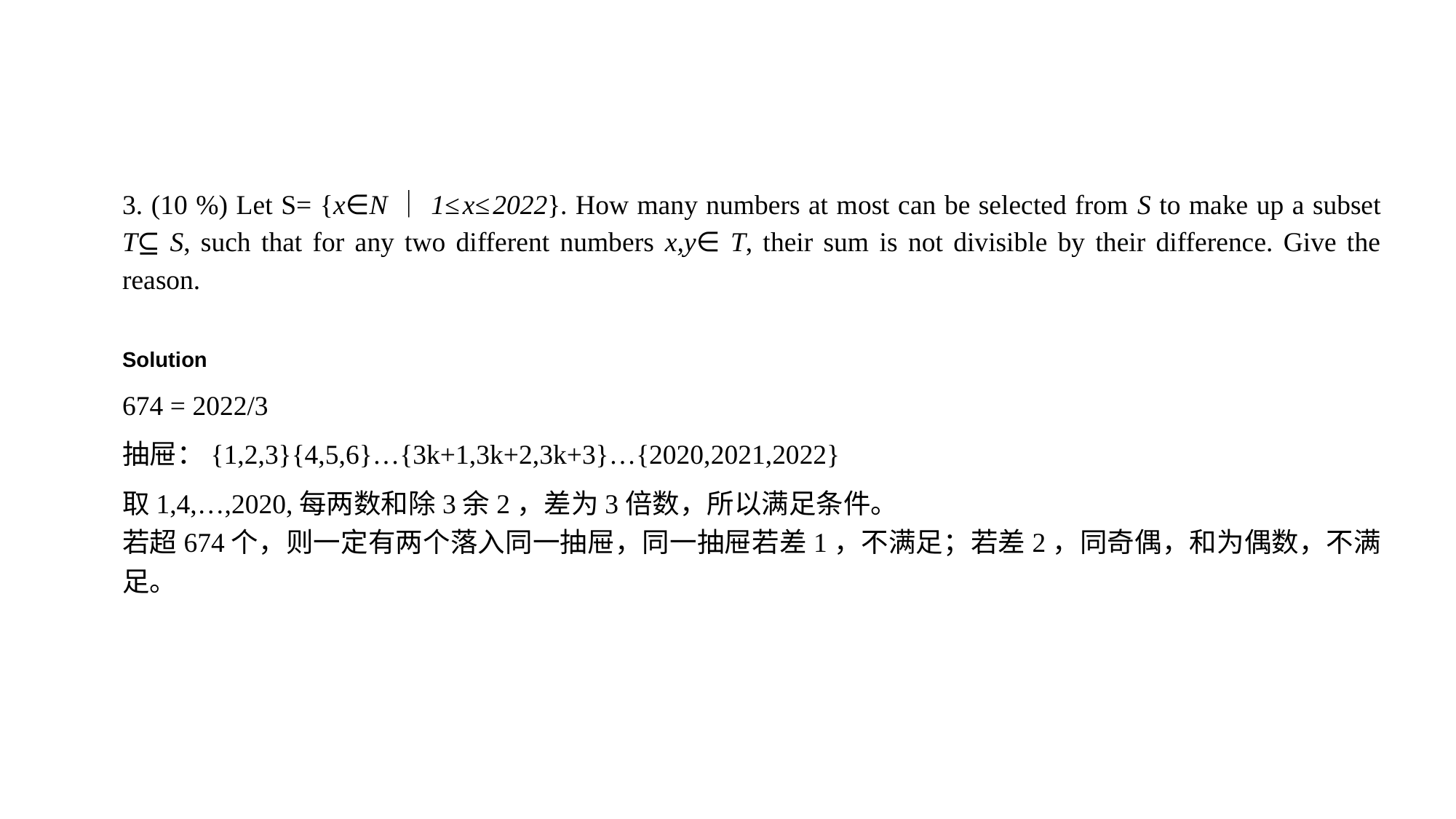

3. (10 %) Let S= {x∈N｜1≤x≤2022}. How many numbers at most can be selected from S to make up a subset T⊆ S, such that for any two different numbers x,y∈ T, their sum is not divisible by their difference. Give the reason.

Solution
674 = 2022/3
抽屉：{1,2,3}{4,5,6}…{3k+1,3k+2,3k+3}…{2020,2021,2022}
取1,4,…,2020,每两数和除3余2，差为3倍数，所以满足条件。
若超674个，则一定有两个落入同一抽屉，同一抽屉若差1，不满足；若差2，同奇偶，和为偶数，不满足。